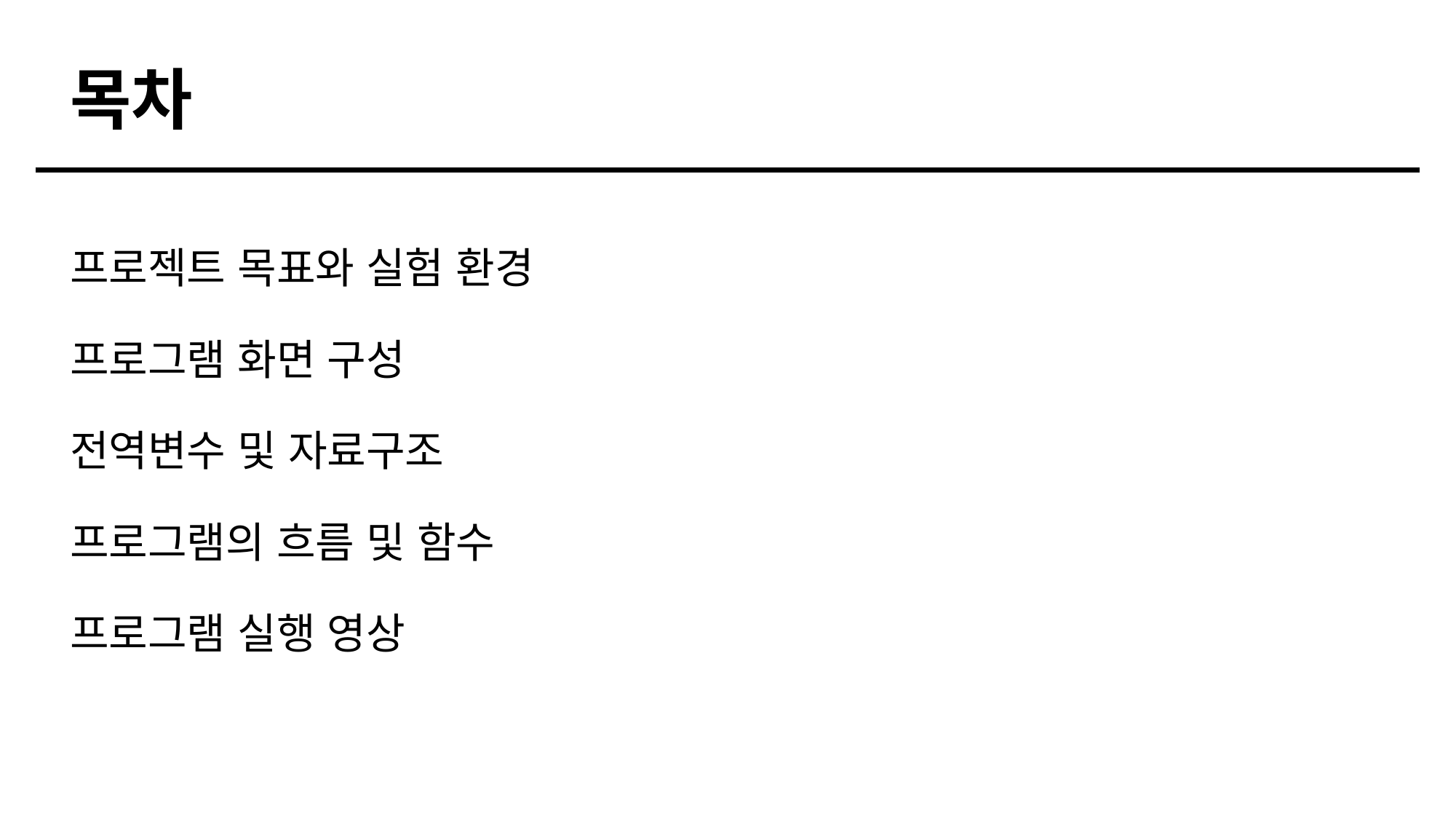

# 목차
프로젝트 목표와 실험 환경
프로그램 화면 구성
전역변수 및 자료구조
프로그램의 흐름 및 함수
프로그램 실행 영상